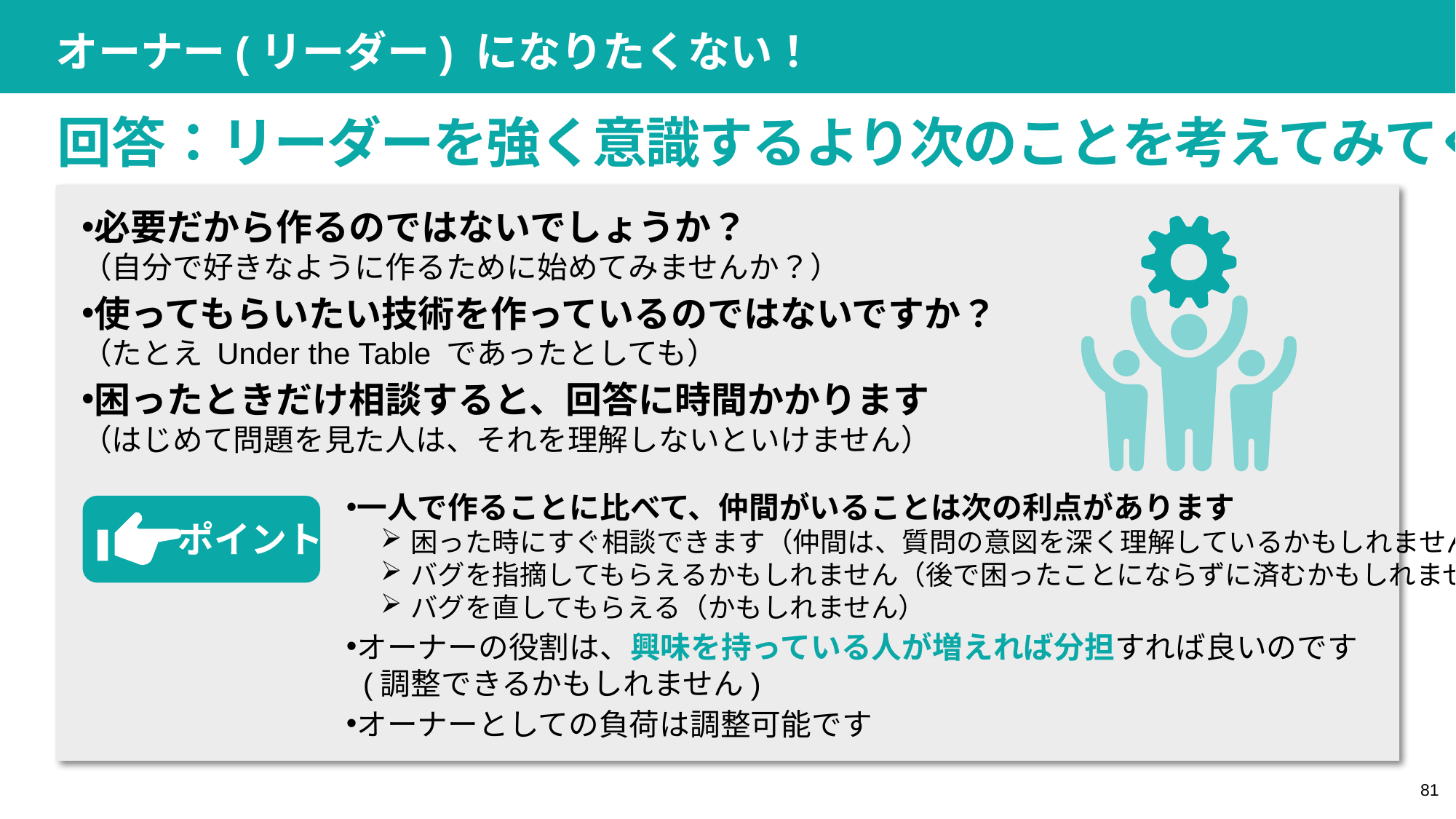

# オーナー(リーダー) になりたくない！
回答：リーダーを強く意識するより次のことを考えてみてください

必要だから作るのではないでしょうか？
（自分で好きなように作るために始めてみませんか？）
使ってもらいたい技術を作っているのではないですか？
（たとえ Under the Table であったとしても）
困ったときだけ相談すると、回答に時間かかります
（はじめて問題を見た人は、それを理解しないといけません）

一人で作ることに比べて、仲間がいることは次の利点があります
困った時にすぐ相談できます（仲間は、質問の意図を深く理解しているかもしれません）
バグを指摘してもらえるかもしれません（後で困ったことにならずに済むかもしれません）
バグを直してもらえる（かもしれません）
オーナーの役割は、興味を持っている人が増えれば分担すれば良いのです
  (調整できるかもしれません)
オーナーとしての負荷は調整可能です

ポイント